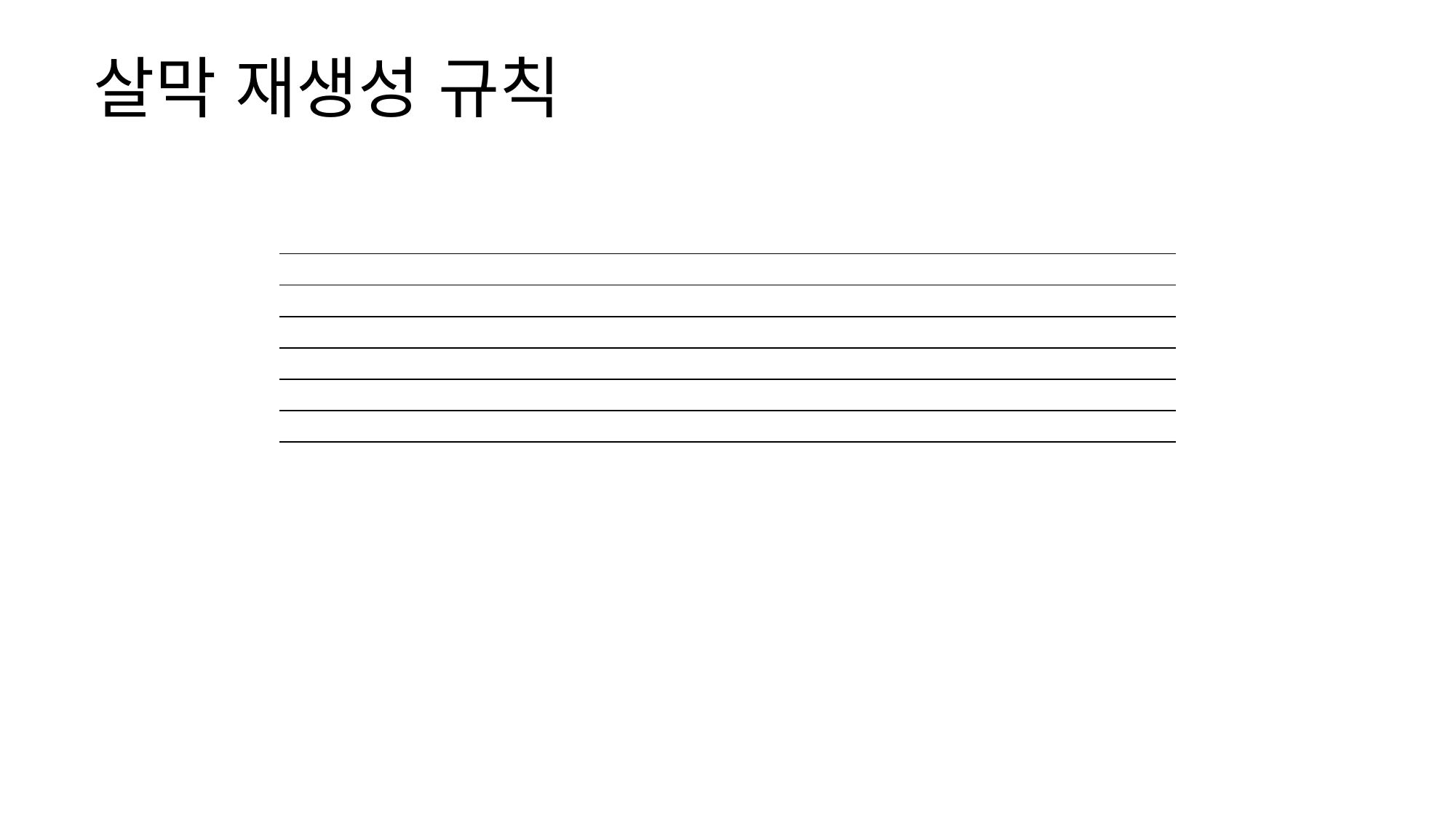

살막 재생성 규칙
|  |
| --- |
|  |
|  |
|  |
|  |
|  |
|  |
|  |